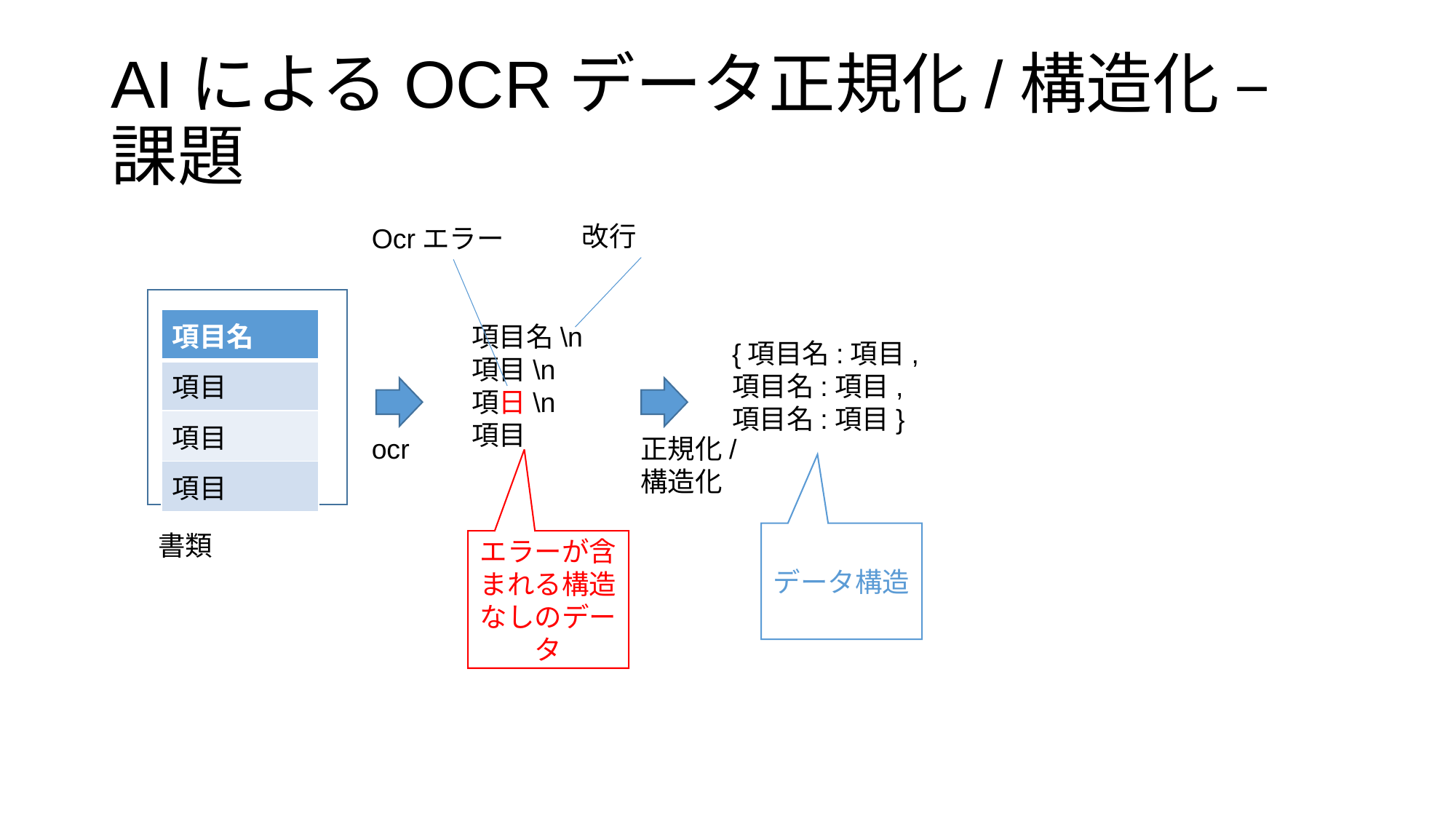

# AIによるOCRデータ正規化/構造化 – 課題
改行
Ocrエラー

| 項目名 |
| --- |
| 項目 |
| 項目 |
| 項目 |
項目名\n
項目\n
項日\n
項目
{項目名:項目,
項目名:項目,
項目名:項目}

ocr
正規化/
構造化
書類
データ構造
エラーが含まれる構造なしのデータ